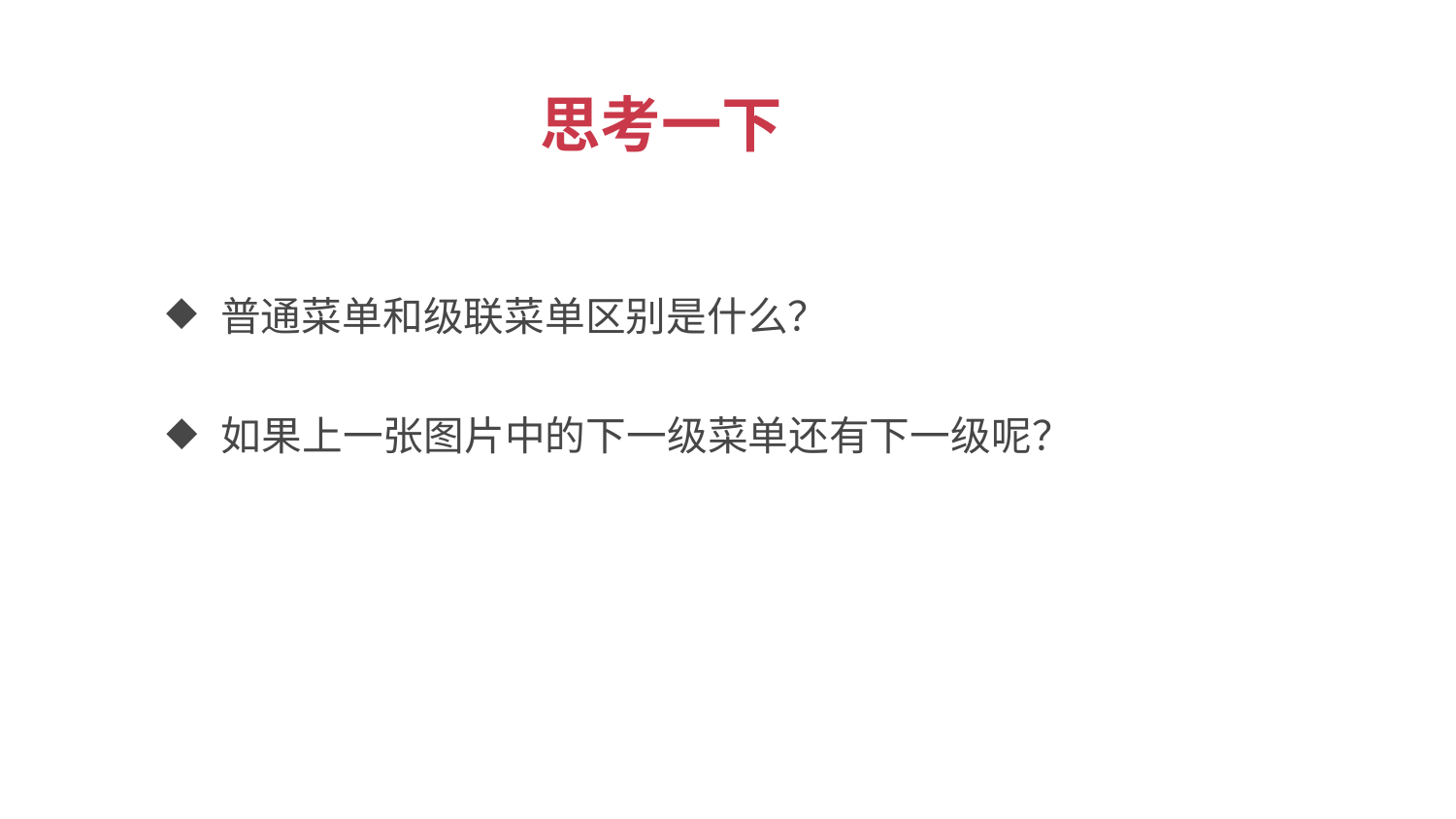

思考一下
普通菜单和级联菜单区别是什么？
如果上一张图片中的下一级菜单还有下一级呢？